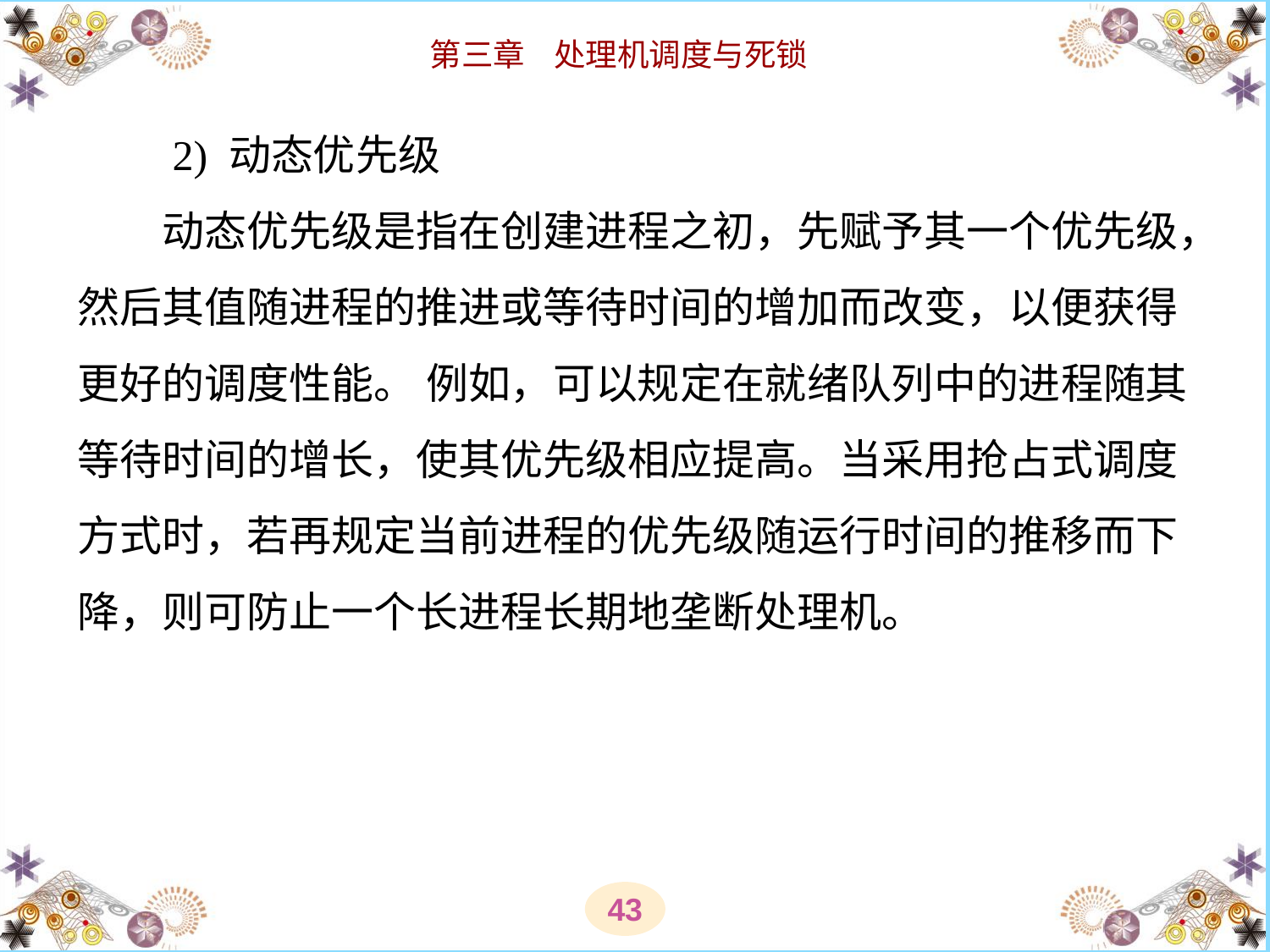

# 2) 动态优先级 　　动态优先级是指在创建进程之初，先赋予其一个优先级，然后其值随进程的推进或等待时间的增加而改变，以便获得更好的调度性能。 例如，可以规定在就绪队列中的进程随其等待时间的增长，使其优先级相应提高。当采用抢占式调度方式时，若再规定当前进程的优先级随运行时间的推移而下降，则可防止一个长进程长期地垄断处理机。